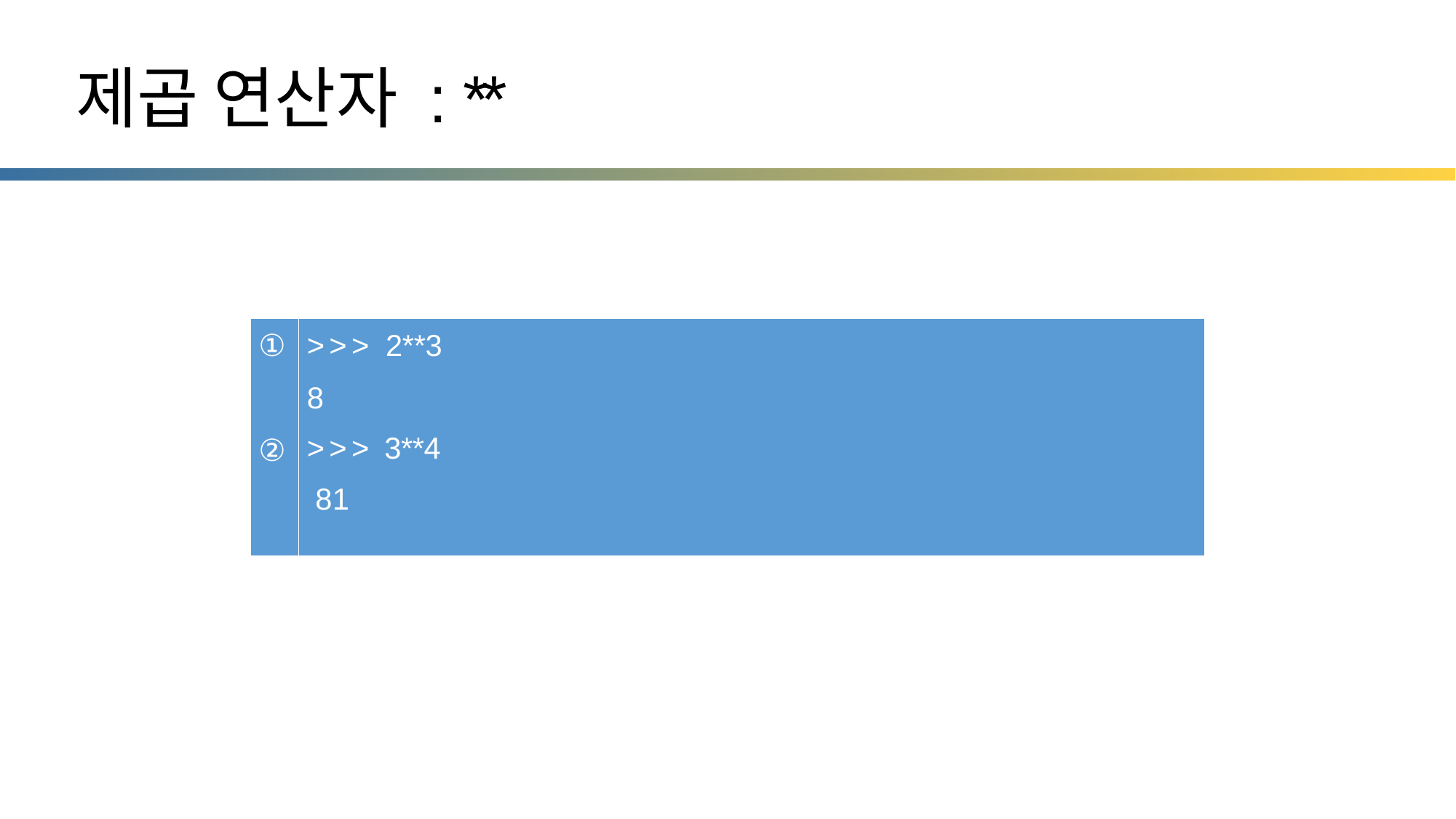

# 제곱 연산자 : **
| ① ② | >>> 2\*\*3 8 >>> 3\*\*4 81 |
| --- | --- |